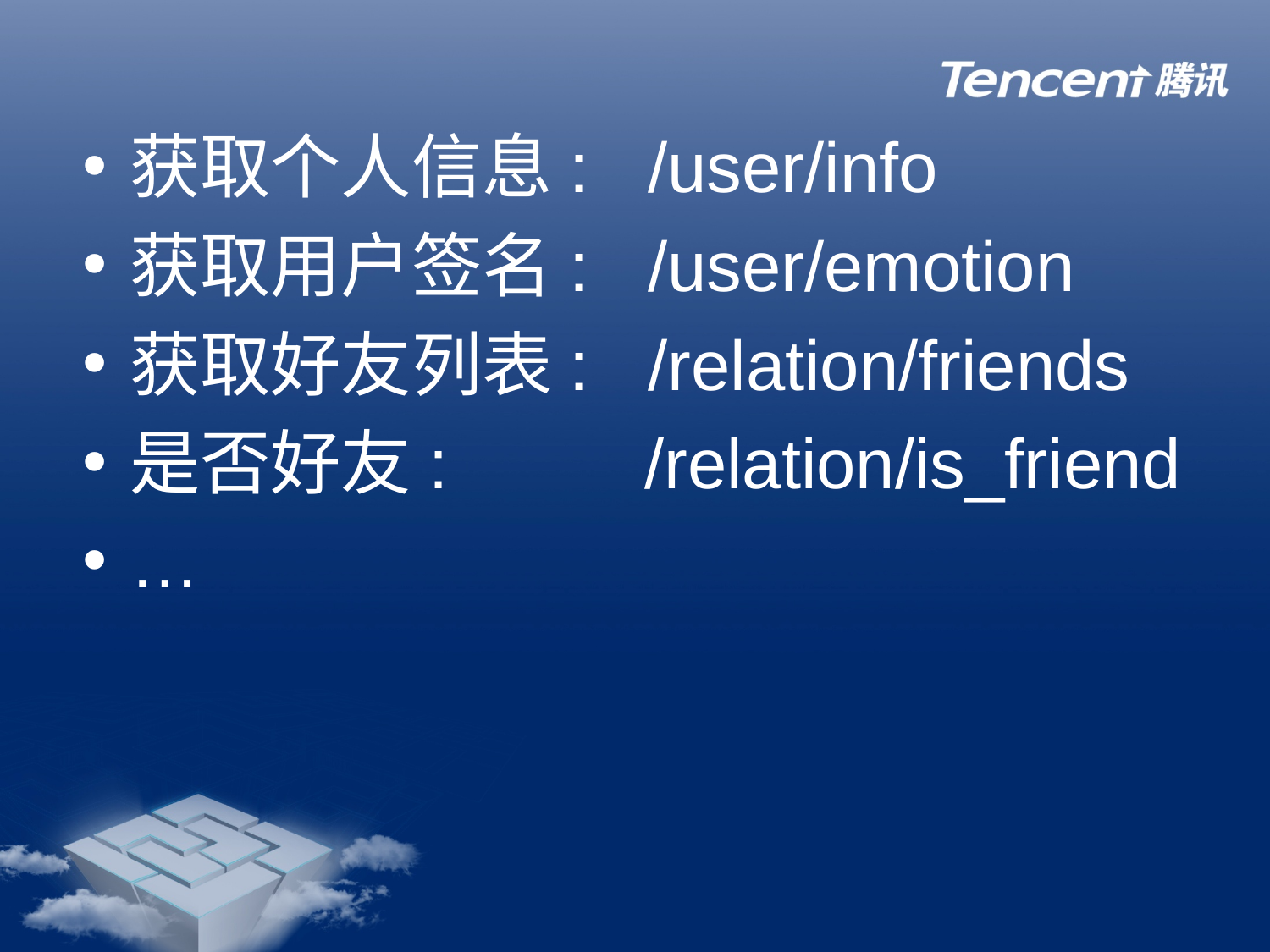

获取个人信息:   /user/info
获取用户签名:   /user/emotion
获取好友列表:   /relation/friends
是否好友:          /relation/is_friend
…